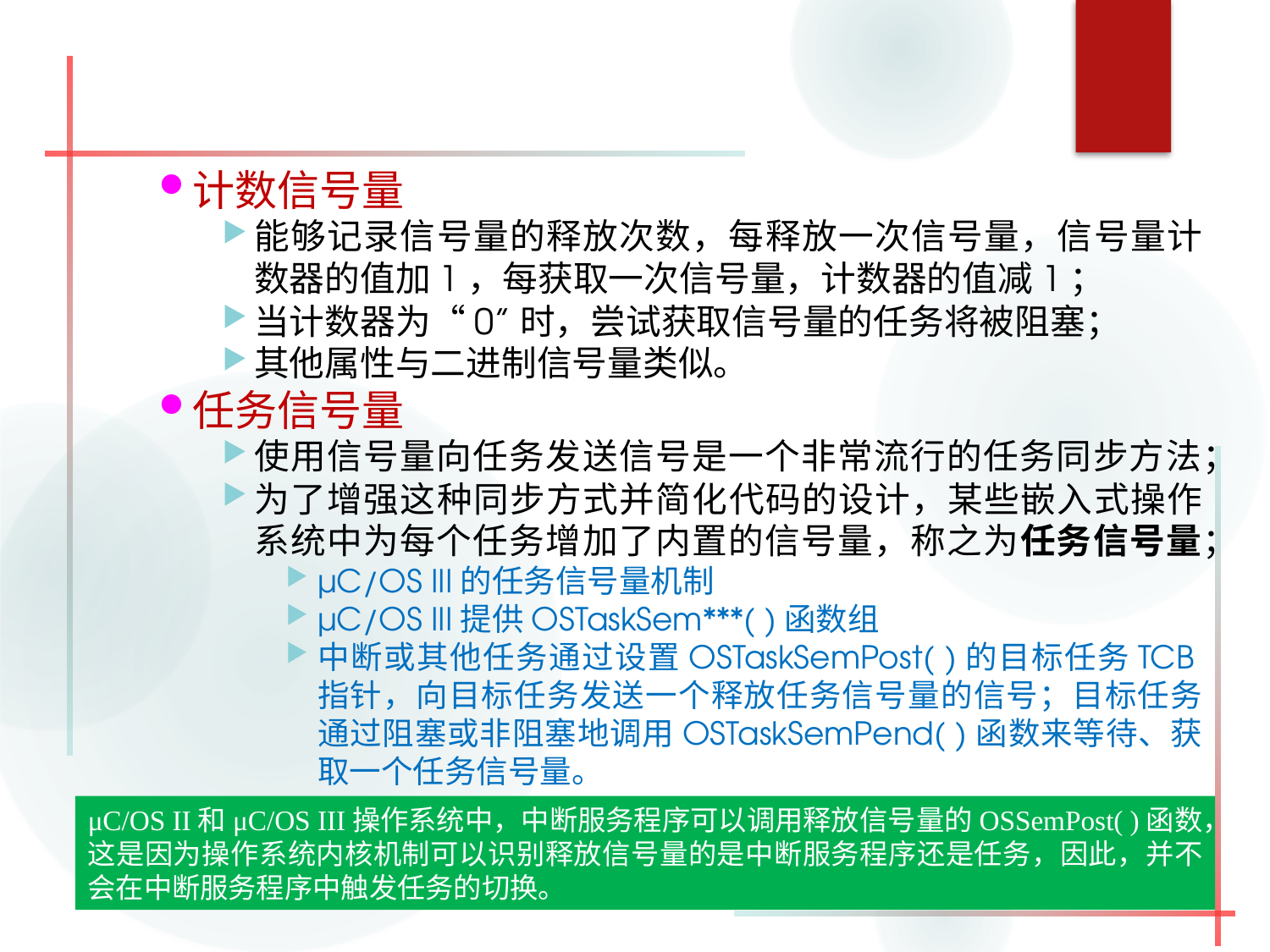

62
#
计数信号量
能够记录信号量的释放次数，每释放一次信号量，信号量计数器的值加1，每获取一次信号量，计数器的值减1；
当计数器为“0”时，尝试获取信号量的任务将被阻塞；
其他属性与二进制信号量类似。
任务信号量
使用信号量向任务发送信号是一个非常流行的任务同步方法；
为了增强这种同步方式并简化代码的设计，某些嵌入式操作系统中为每个任务增加了内置的信号量，称之为任务信号量；
μC/OS III的任务信号量机制
μC/OS III提供OSTaskSem***( )函数组
中断或其他任务通过设置OSTaskSemPost( )的目标任务TCB指针，向目标任务发送一个释放任务信号量的信号；目标任务通过阻塞或非阻塞地调用OSTaskSemPend( )函数来等待、获取一个任务信号量。
μC/OS II和μC/OS III操作系统中，中断服务程序可以调用释放信号量的OSSemPost( )函数，这是因为操作系统内核机制可以识别释放信号量的是中断服务程序还是任务，因此，并不会在中断服务程序中触发任务的切换。